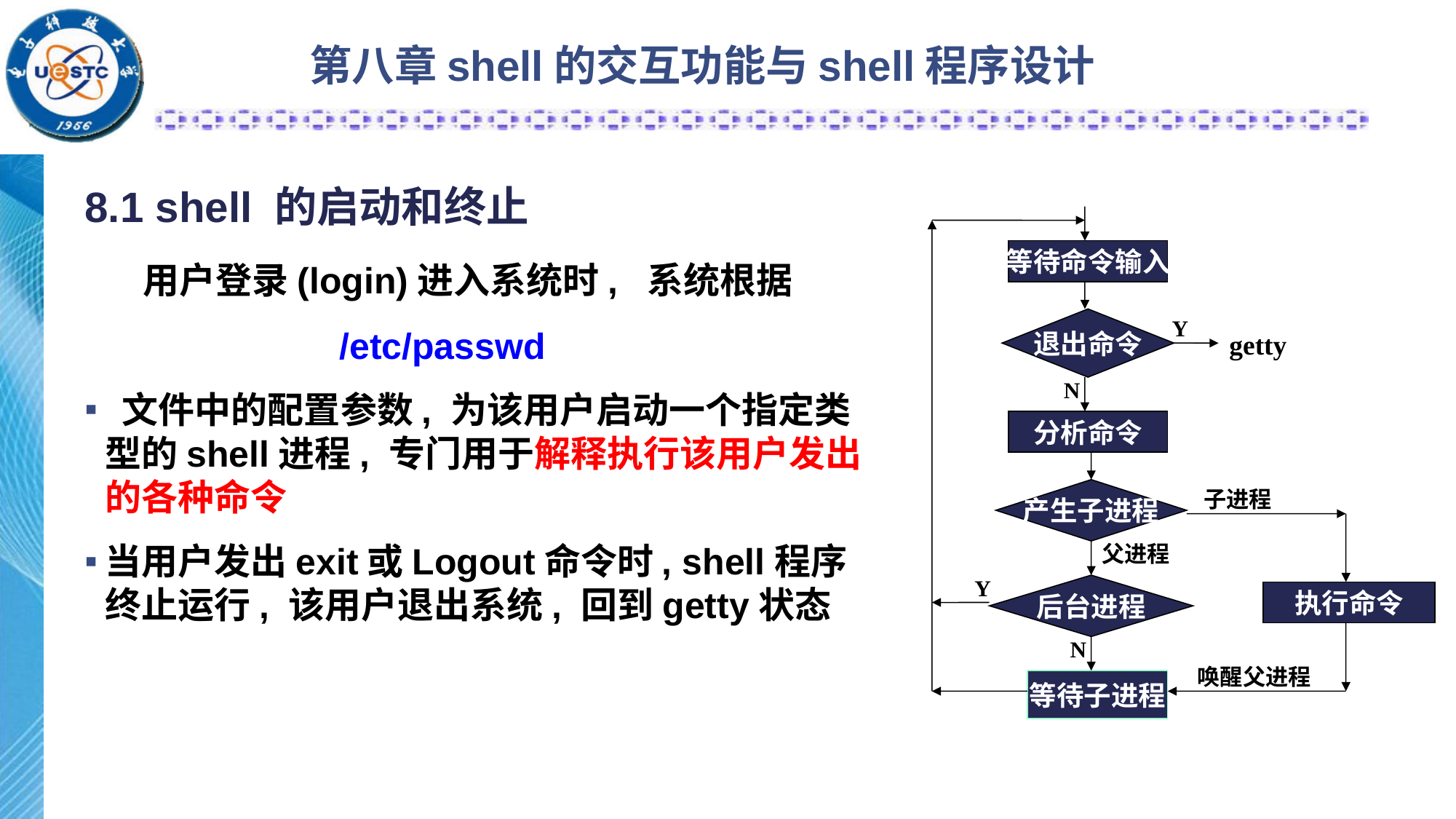

# 第八章shell的交互功能与shell程序设计
8.1 shell 的启动和终止
     用户登录(login)进入系统时,  系统根据
                         /etc/passwd
 文件中的配置参数, 为该用户启动一个指定类型的shell进程, 专门用于解释执行该用户发出的各种命令
当用户发出exit或Logout命令时, shell程序终止运行, 该用户退出系统, 回到getty状态

等待命令输入

退出命令
Y
getty

N

分析命令

产生子进程
子进程

父进程

Y
后台进程
执行命令

N

唤醒父进程
等待子进程